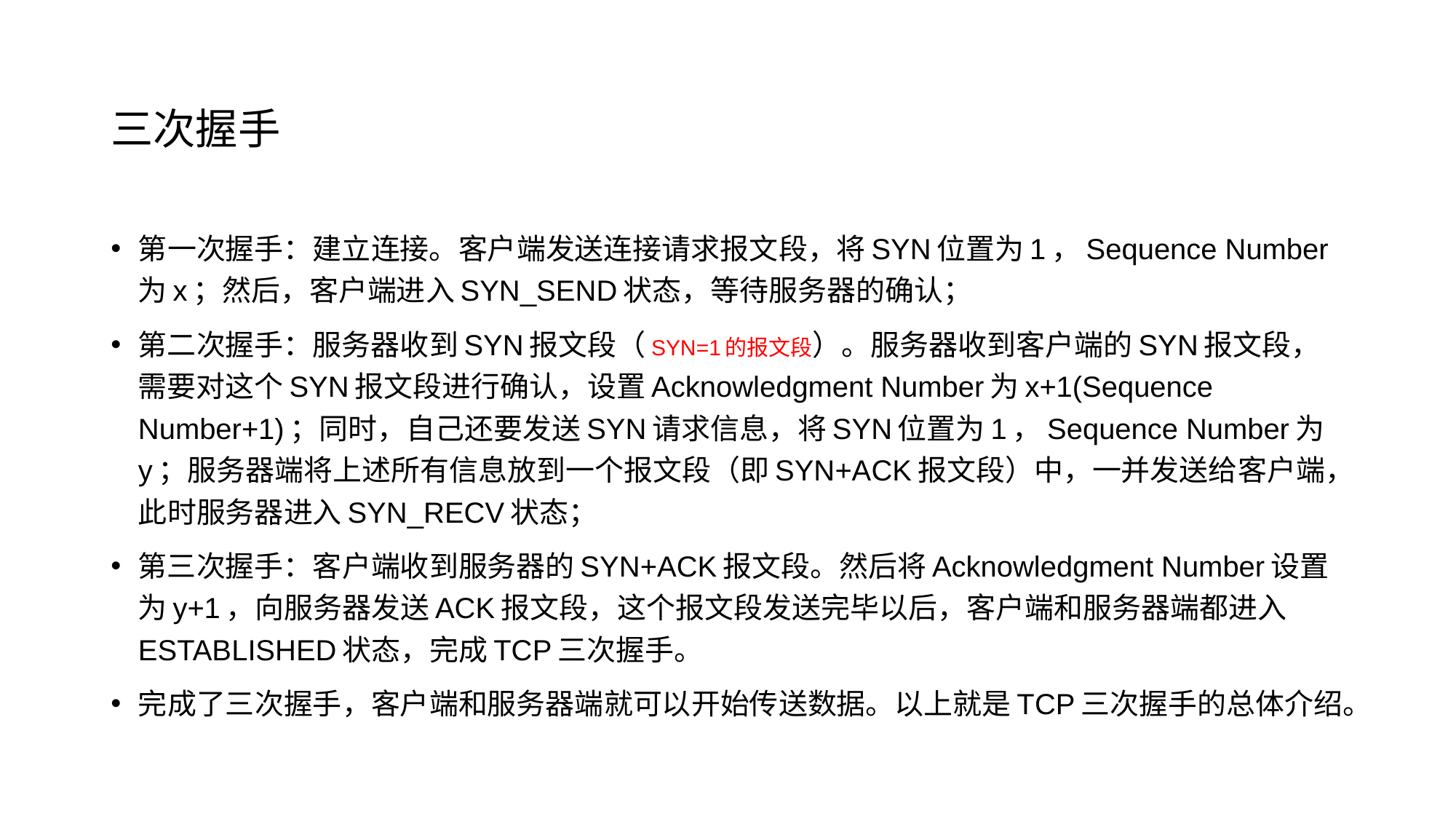

# 三次握手
第一次握手：建立连接。客户端发送连接请求报文段，将SYN位置为1，Sequence Number为x；然后，客户端进入SYN_SEND状态，等待服务器的确认；
第二次握手：服务器收到SYN报文段（SYN=1的报文段）。服务器收到客户端的SYN报文段，需要对这个SYN报文段进行确认，设置Acknowledgment Number为x+1(Sequence Number+1)；同时，自己还要发送SYN请求信息，将SYN位置为1，Sequence Number为y；服务器端将上述所有信息放到一个报文段（即SYN+ACK报文段）中，一并发送给客户端，此时服务器进入SYN_RECV状态；
第三次握手：客户端收到服务器的SYN+ACK报文段。然后将Acknowledgment Number设置为y+1，向服务器发送ACK报文段，这个报文段发送完毕以后，客户端和服务器端都进入ESTABLISHED状态，完成TCP三次握手。
完成了三次握手，客户端和服务器端就可以开始传送数据。以上就是TCP三次握手的总体介绍。